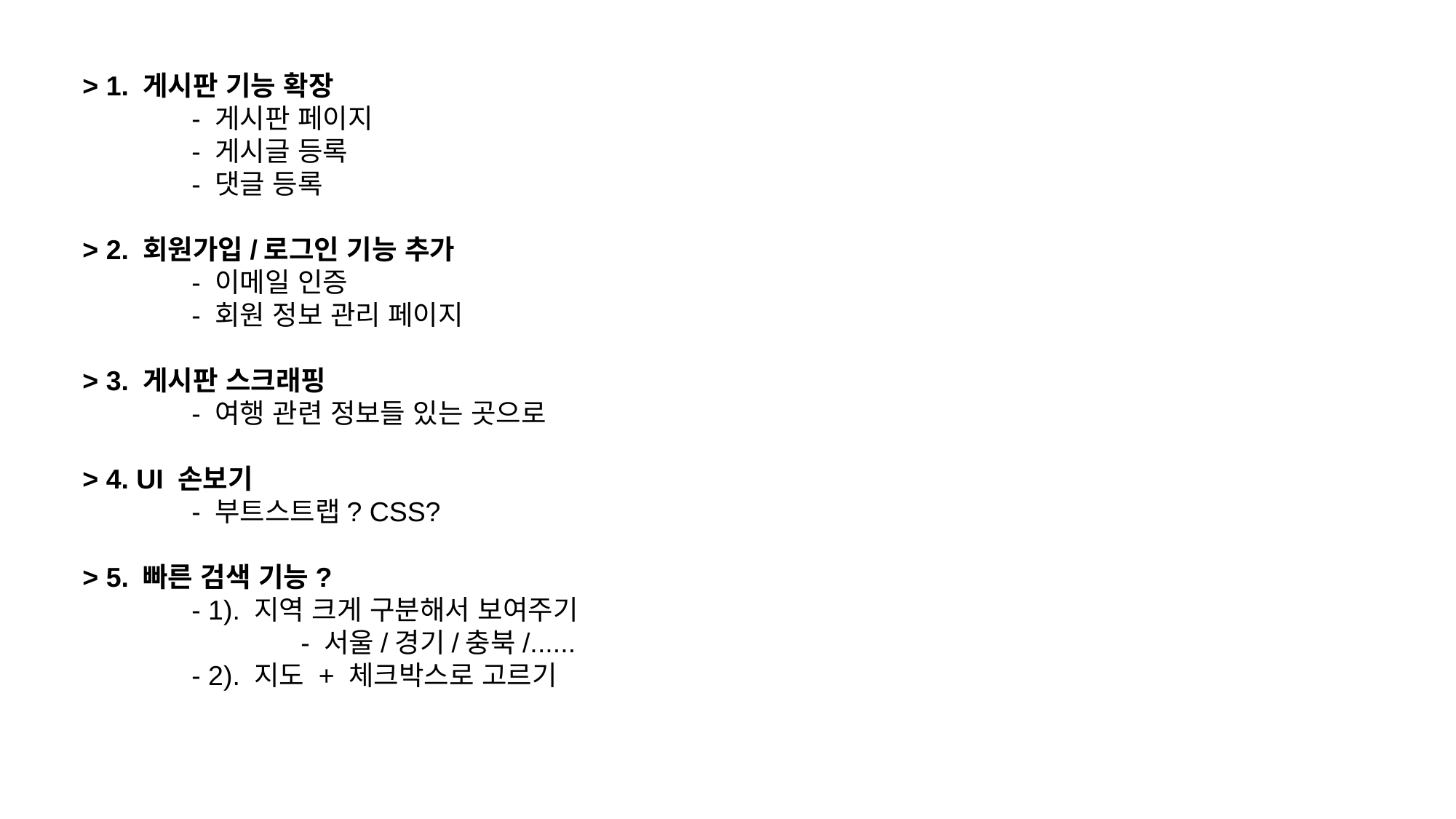

> 1. 게시판 기능 확장
	- 게시판 페이지
	- 게시글 등록
	- 댓글 등록

> 2. 회원가입/로그인 기능 추가
	- 이메일 인증
	- 회원 정보 관리 페이지

> 3. 게시판 스크래핑
	- 여행 관련 정보들 있는 곳으로

> 4. UI 손보기
	- 부트스트랩? CSS?

> 5. 빠른 검색 기능?
	- 1). 지역 크게 구분해서 보여주기
		- 서울/경기/충북/......
	- 2). 지도 + 체크박스로 고르기